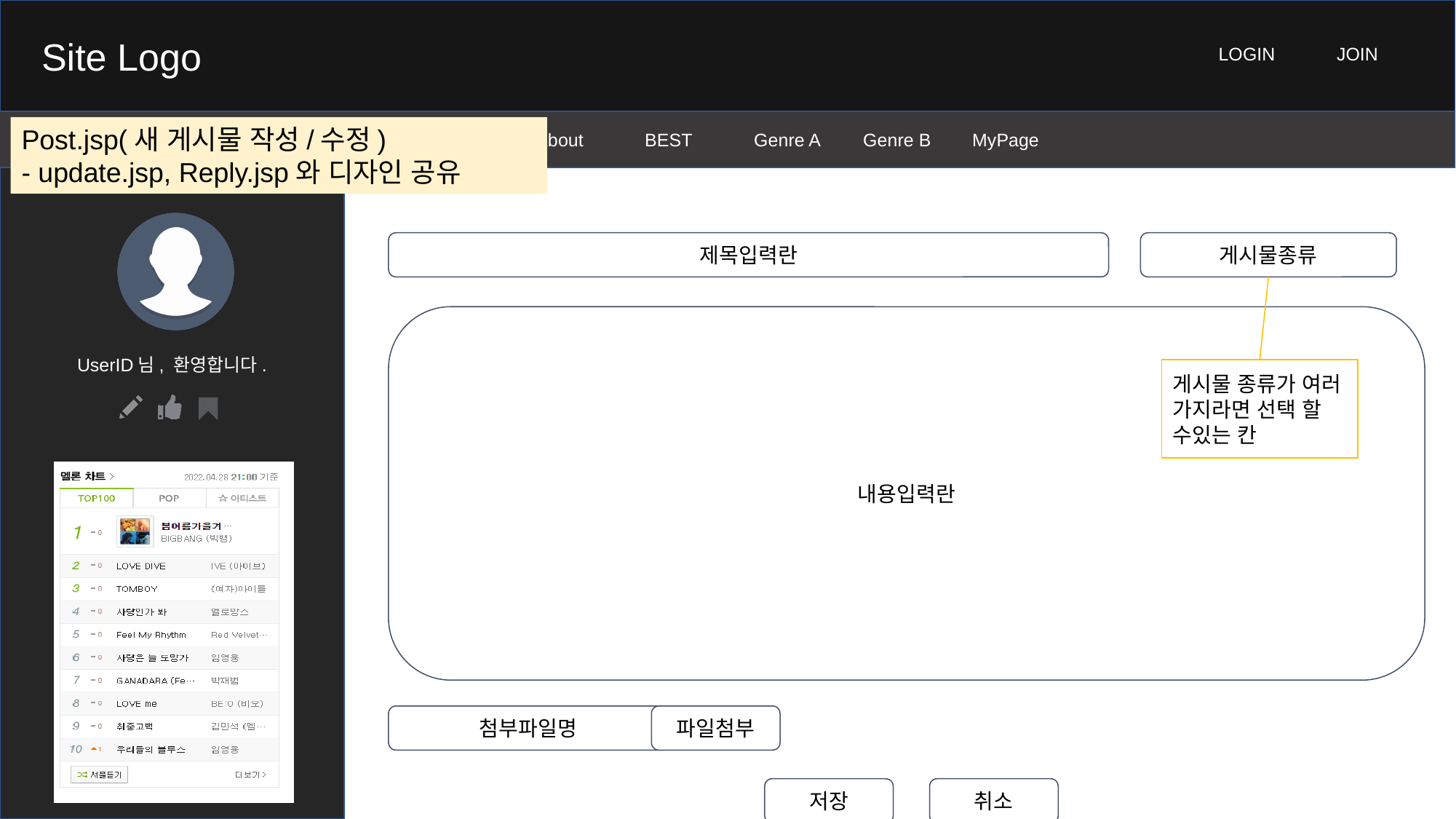

Post.jsp(새 게시물 작성/수정)
- update.jsp, Reply.jsp와 디자인 공유
제목입력란
게시물종류
내용입력란
게시물 종류가 여러 가지라면 선택 할 수있는 칸
첨부파일명
파일첨부
저장
취소